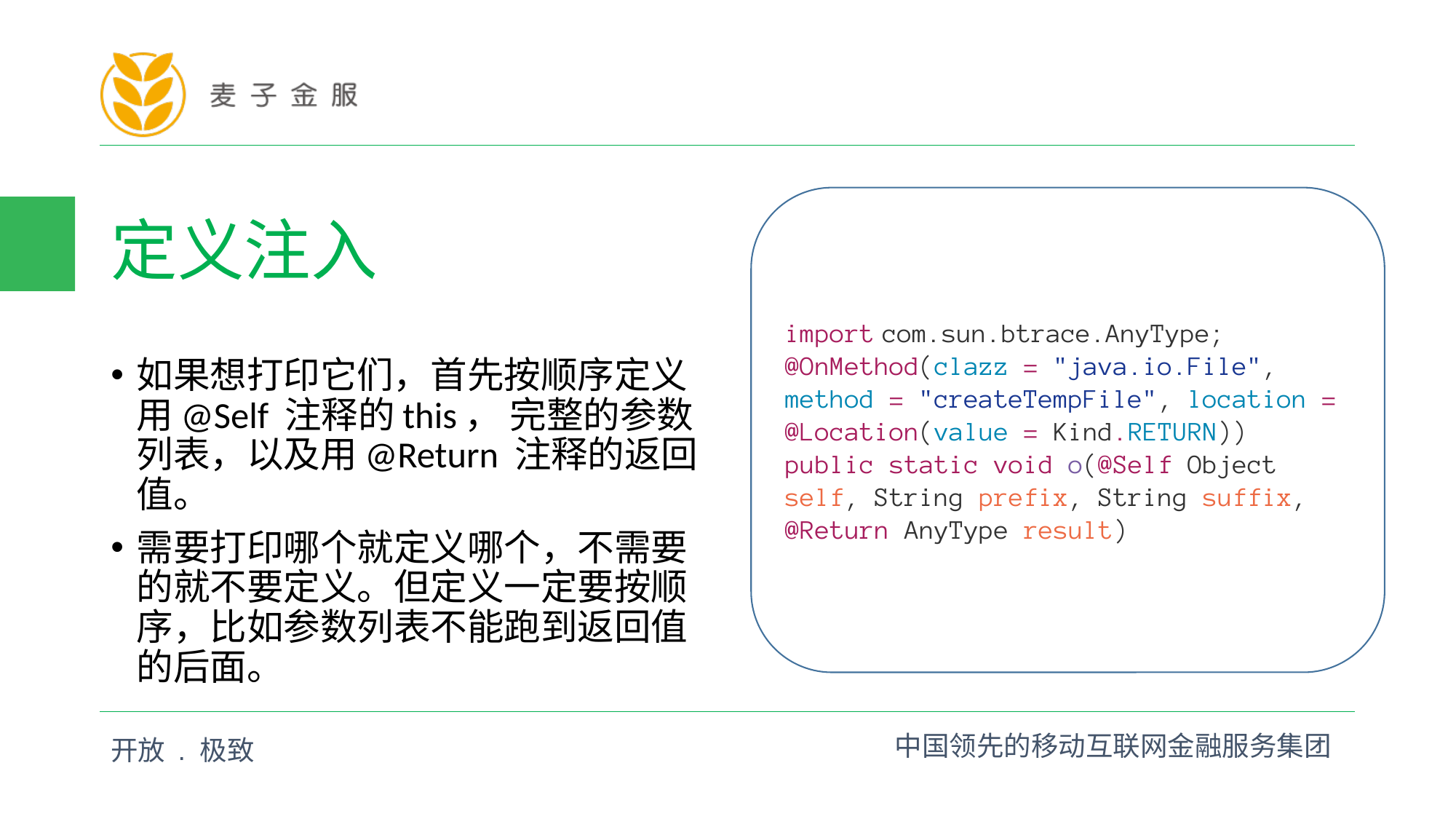

# 定义注入
import com.sun.btrace.AnyType;
@OnMethod(clazz = "java.io.File", method = "createTempFile", location = @Location(value = Kind.RETURN))
public static void o(@Self Object self, String prefix, String suffix, @Return AnyType result)

如果想打印它们，首先按顺序定义用@Self 注释的this， 完整的参数列表，以及用@Return 注释的返回值。
需要打印哪个就定义哪个，不需要的就不要定义。但定义一定要按顺序，比如参数列表不能跑到返回值的后面。